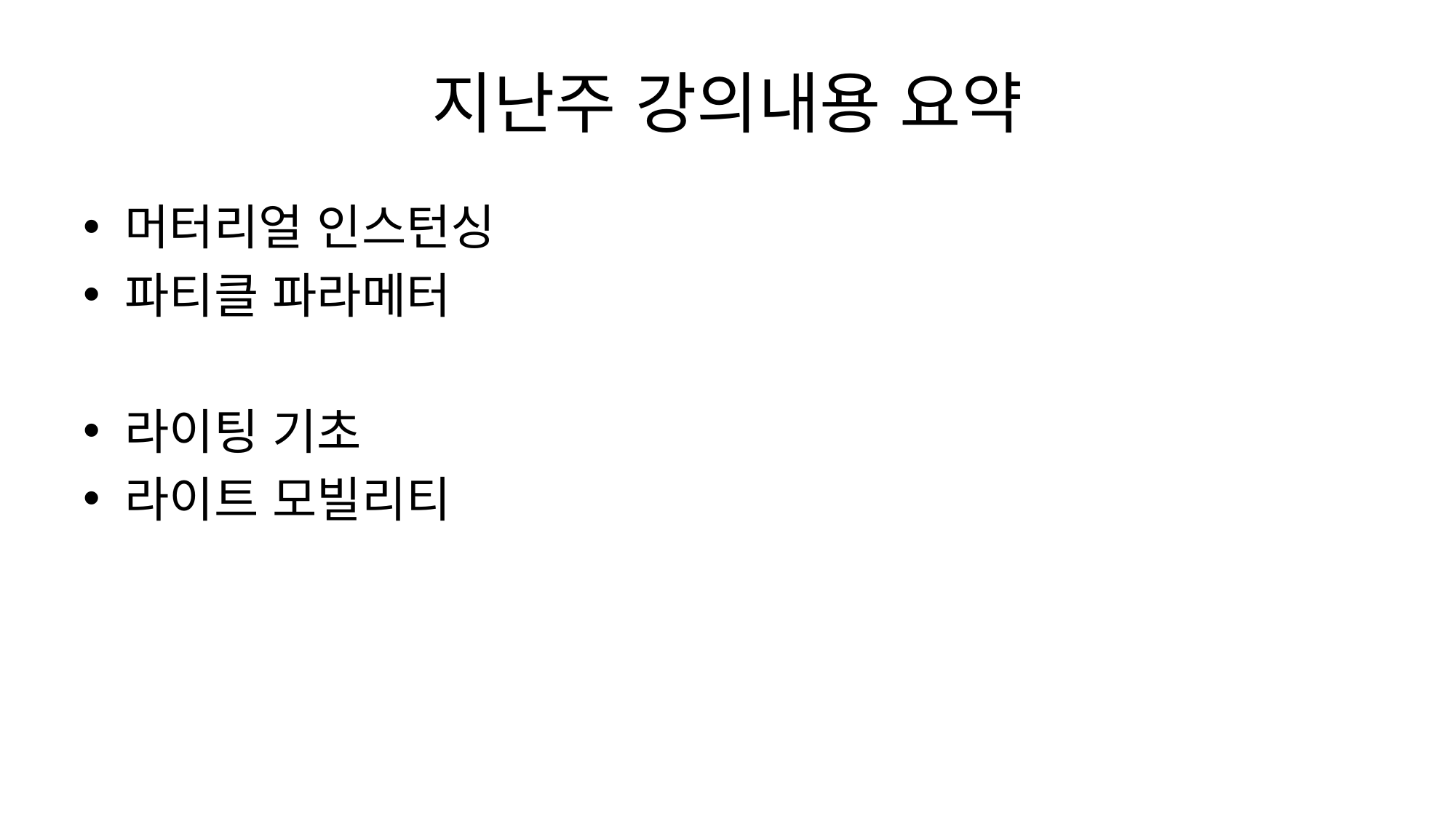

# 지난주 강의내용 요약
머터리얼 인스턴싱
파티클 파라메터

라이팅 기초
라이트 모빌리티